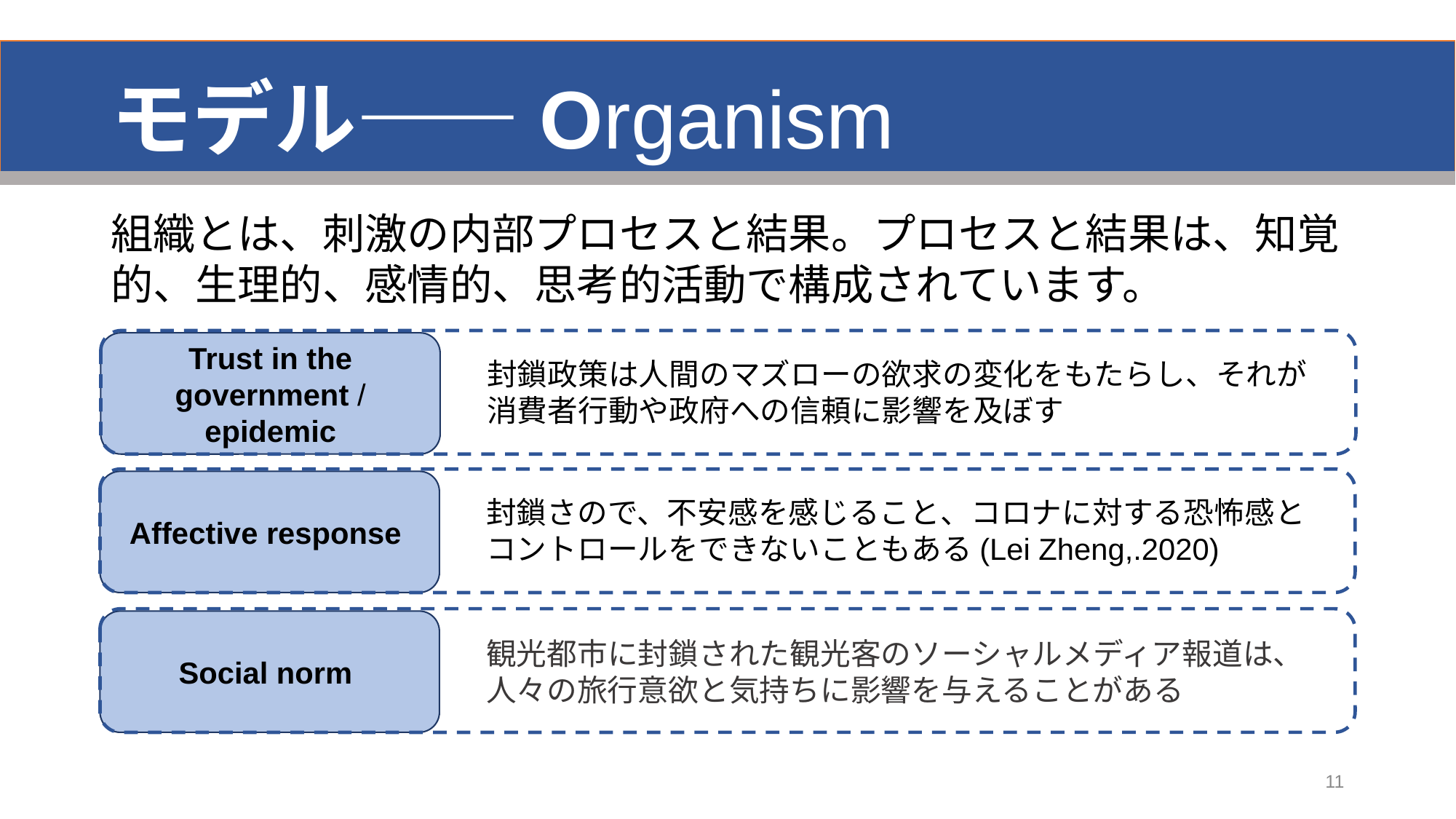

# モデル——Organism
組織とは、刺激の内部プロセスと結果。プロセスと結果は、知覚的、生理的、感情的、思考的活動で構成されています。

Trust in the government / epidemic
封鎖政策は人間のマズローの欲求の変化をもたらし、それが消費者行動や政府への信頼に影響を及ぼす

Affective response
封鎖さので、不安感を感じること、コロナに対する恐怖感とコントロールをできないこともある(Lei Zheng,.2020)

Social norm
観光都市に封鎖された観光客のソーシャルメディア報道は、人々の旅行意欲と気持ちに影響を与えることがある
11